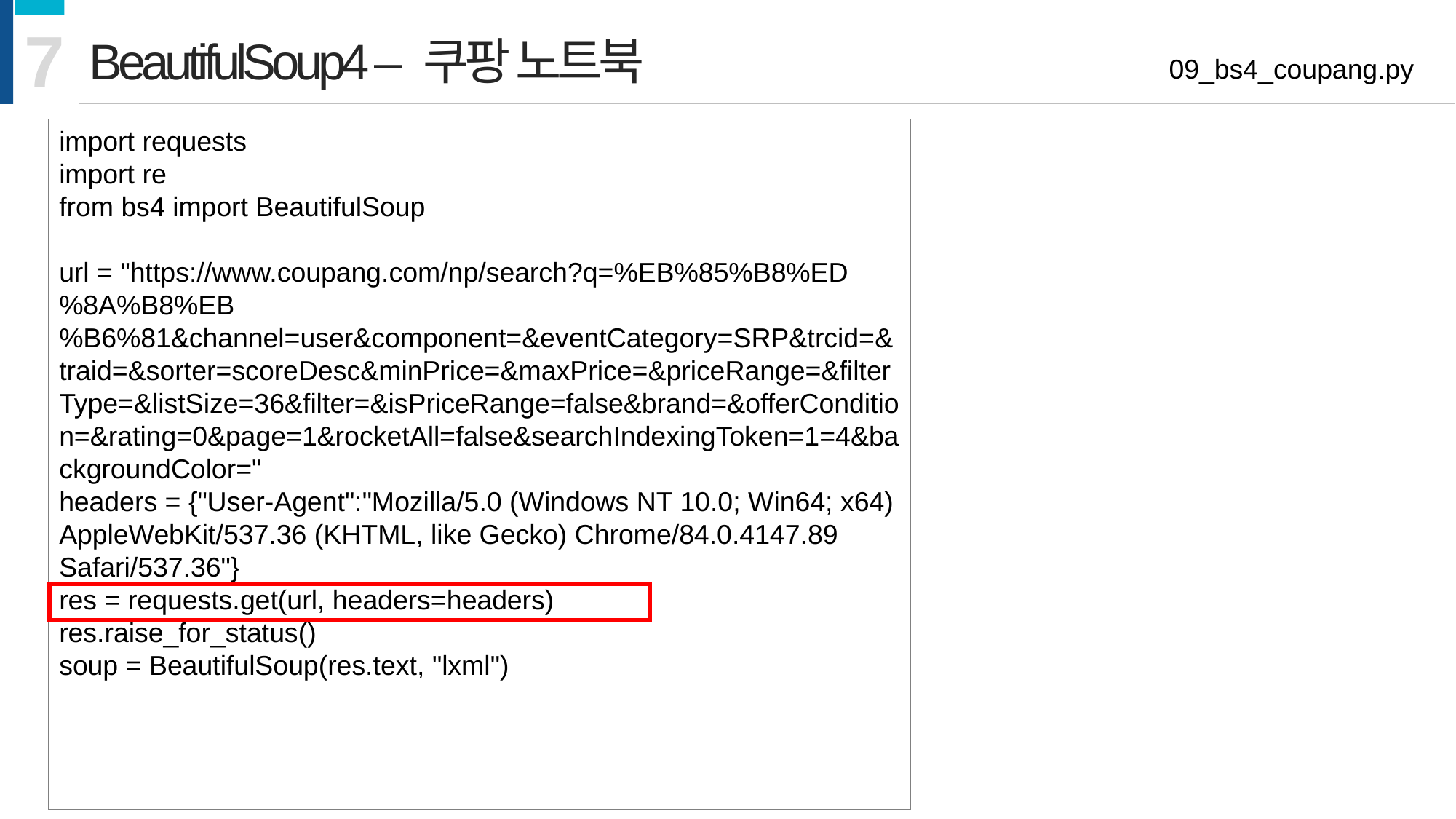

7
BeautifulSoup4 – 쿠팡 노트북
09_bs4_coupang.py
import requests
import re
from bs4 import BeautifulSoup

url = "https://www.coupang.com/np/search?q=%EB%85%B8%ED%8A%B8%EB%B6%81&channel=user&component=&eventCategory=SRP&trcid=&traid=&sorter=scoreDesc&minPrice=&maxPrice=&priceRange=&filterType=&listSize=36&filter=&isPriceRange=false&brand=&offerCondition=&rating=0&page=1&rocketAll=false&searchIndexingToken=1=4&backgroundColor="
headers = {"User-Agent":"Mozilla/5.0 (Windows NT 10.0; Win64; x64) AppleWebKit/537.36 (KHTML, like Gecko) Chrome/84.0.4147.89 Safari/537.36"}
res = requests.get(url, headers=headers)
res.raise_for_status()
soup = BeautifulSoup(res.text, "lxml")